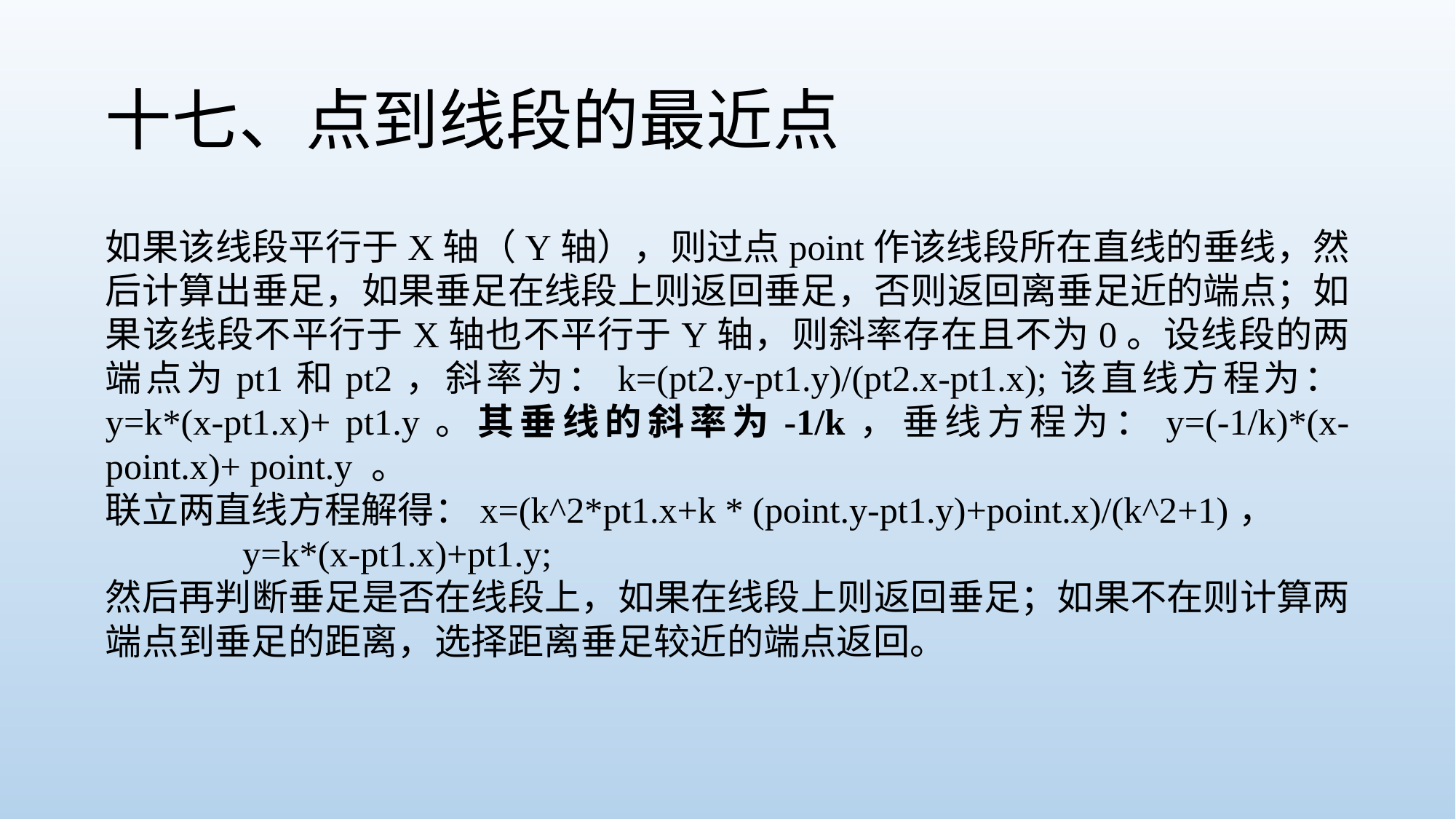

# 十七、点到线段的最近点
如果该线段平行于X轴（Y轴），则过点point作该线段所在直线的垂线，然后计算出垂足，如果垂足在线段上则返回垂足，否则返回离垂足近的端点；如果该线段不平行于X轴也不平行于Y轴，则斜率存在且不为0。设线段的两端点为pt1和pt2，斜率为：k=(pt2.y-pt1.y)/(pt2.x-pt1.x);该直线方程为：y=k*(x-pt1.x)+ pt1.y。其垂线的斜率为-1/k，垂线方程为：y=(-1/k)*(x-point.x)+ point.y 。
联立两直线方程解得：x=(k^2*pt1.x+k * (point.y-pt1.y)+point.x)/(k^2+1)，
y=k*(x-pt1.x)+pt1.y;
然后再判断垂足是否在线段上，如果在线段上则返回垂足；如果不在则计算两端点到垂足的距离，选择距离垂足较近的端点返回。